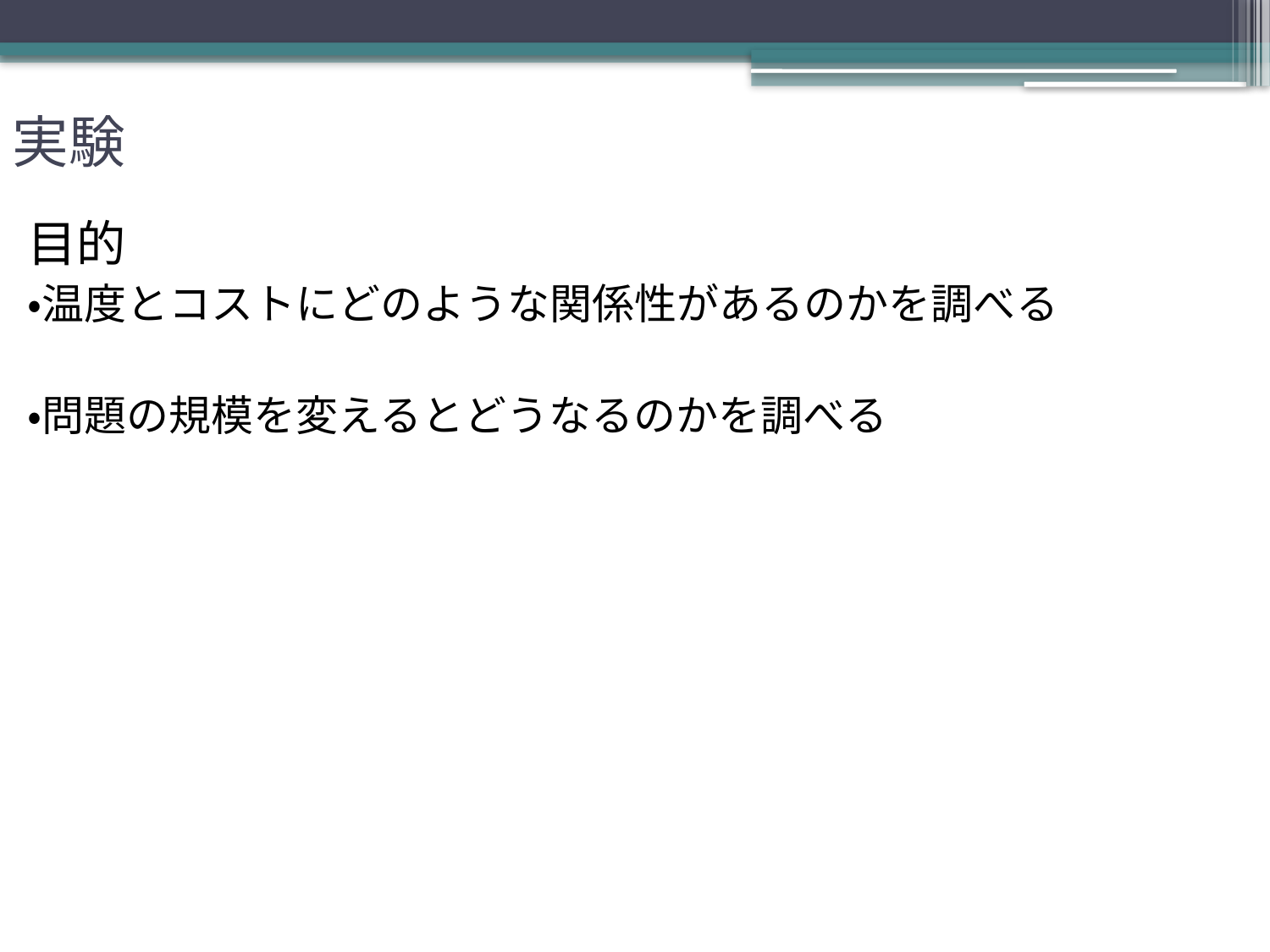

# 実験
目的
・温度とコストにどのような関係性があるのかを調べる

・問題の規模を変えるとどうなるのかを調べる